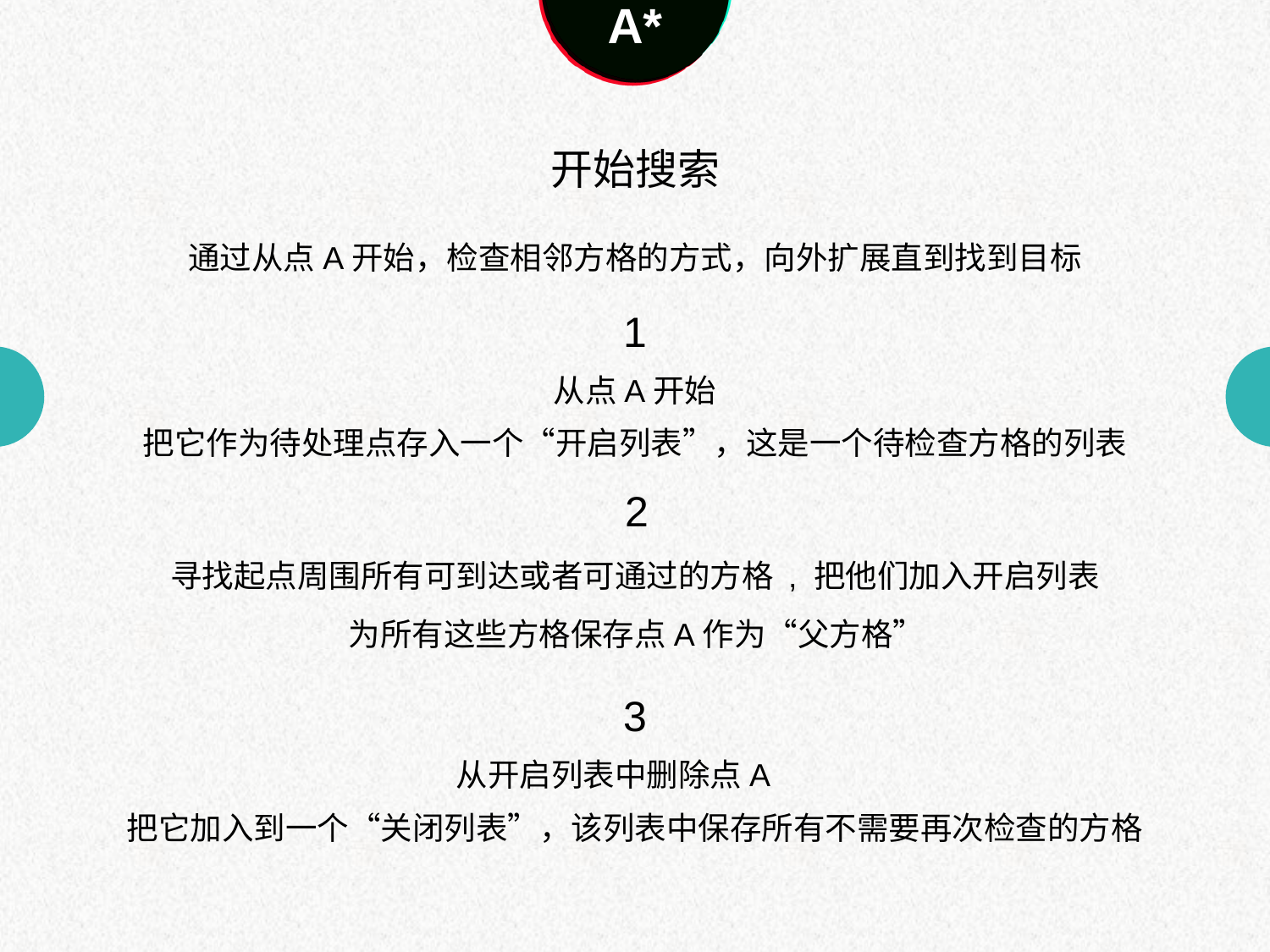

开始搜索
通过从点A开始，检查相邻方格的方式，向外扩展直到找到目标
1
从点A开始
把它作为待处理点存入一个“开启列表”，这是一个待检查方格的列表
2
寻找起点周围所有可到达或者可通过的方格 , 把他们加入开启列表
为所有这些方格保存点A作为“父方格”
3
从开启列表中删除点A
把它加入到一个“关闭列表”，该列表中保存所有不需要再次检查的方格